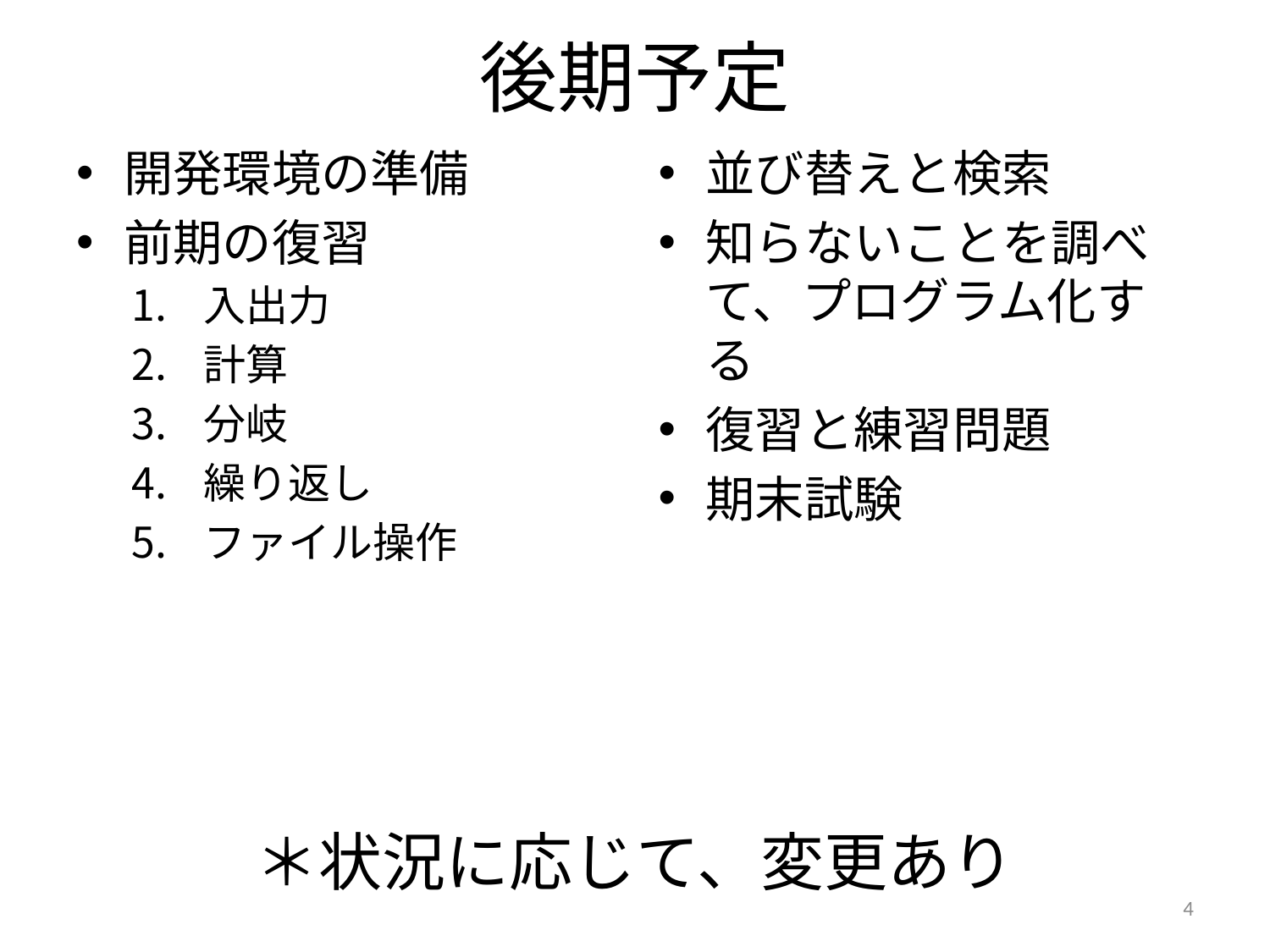

# 後期予定
開発環境の準備
前期の復習
入出力
計算
分岐
繰り返し
ファイル操作
並び替えと検索
知らないことを調べて、プログラム化する
復習と練習問題
期末試験
＊状況に応じて、変更あり
4